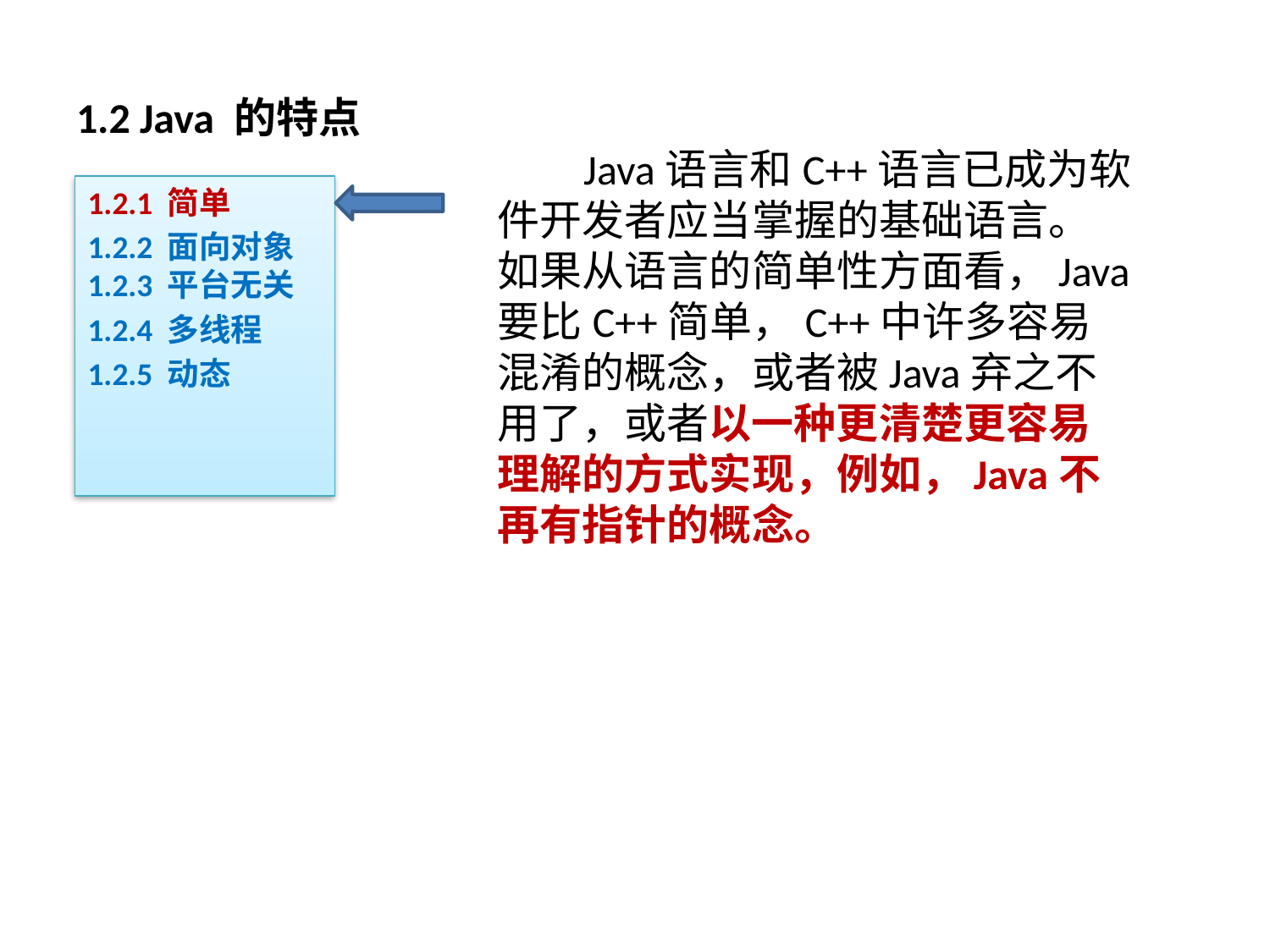

# 1.2 Java 的特点
         Java语言和C++语言已成为软件开发者应当掌握的基础语言。如果从语言的简单性方面看，Java要比C++简单，C++中许多容易混淆的概念，或者被Java弃之不用了，或者以一种更清楚更容易理解的方式实现，例如，Java不再有指针的概念。
1.2.1 简单
1.2.2 面向对象1.2.3 平台无关
1.2.4 多线程
1.2.5 动态